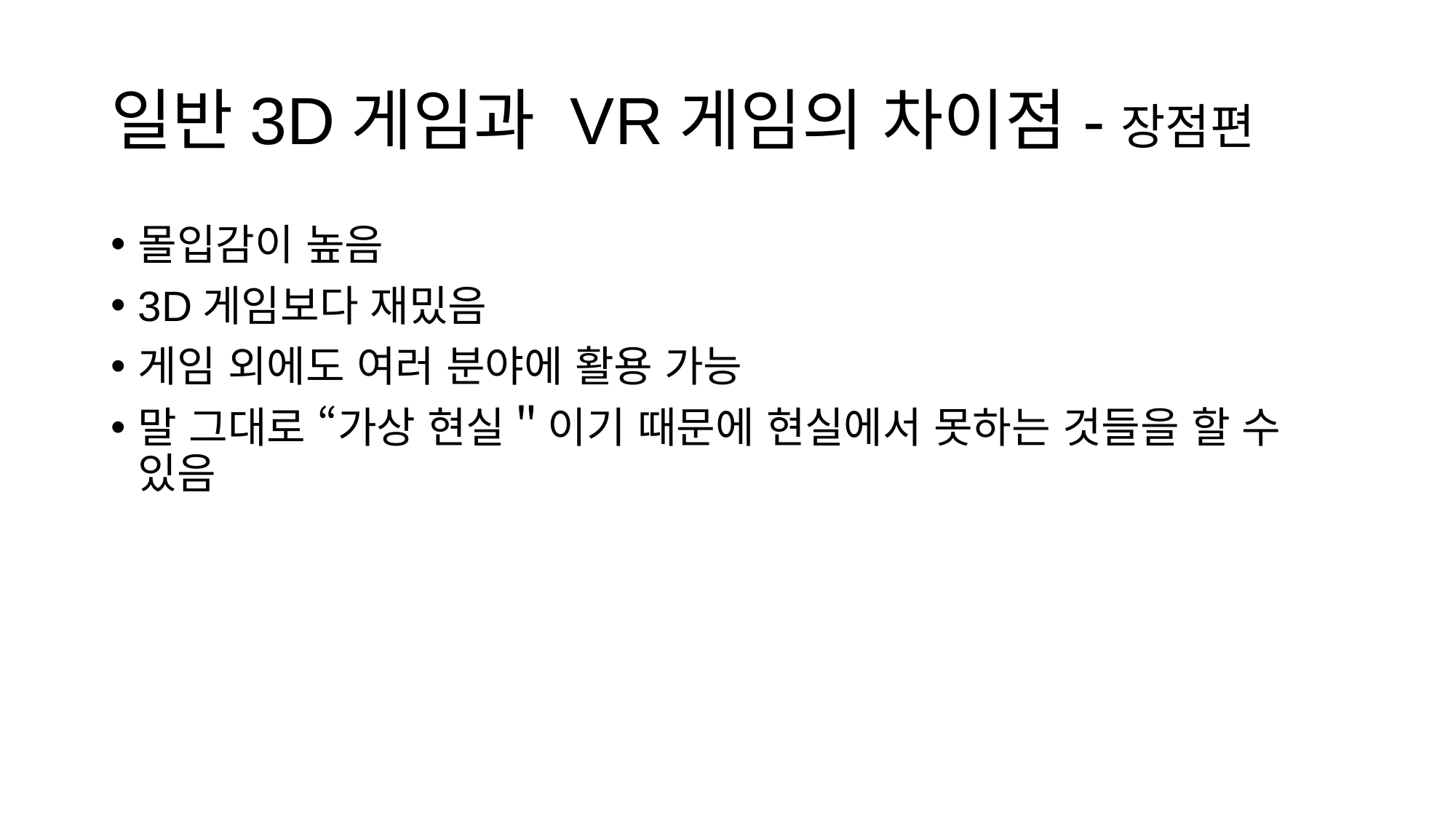

# 일반3D게임과 VR게임의 차이점-장점편
몰입감이 높음
3D게임보다 재밌음
게임 외에도 여러 분야에 활용 가능
말 그대로 “가상 현실＂이기 때문에 현실에서 못하는 것들을 할 수 있음